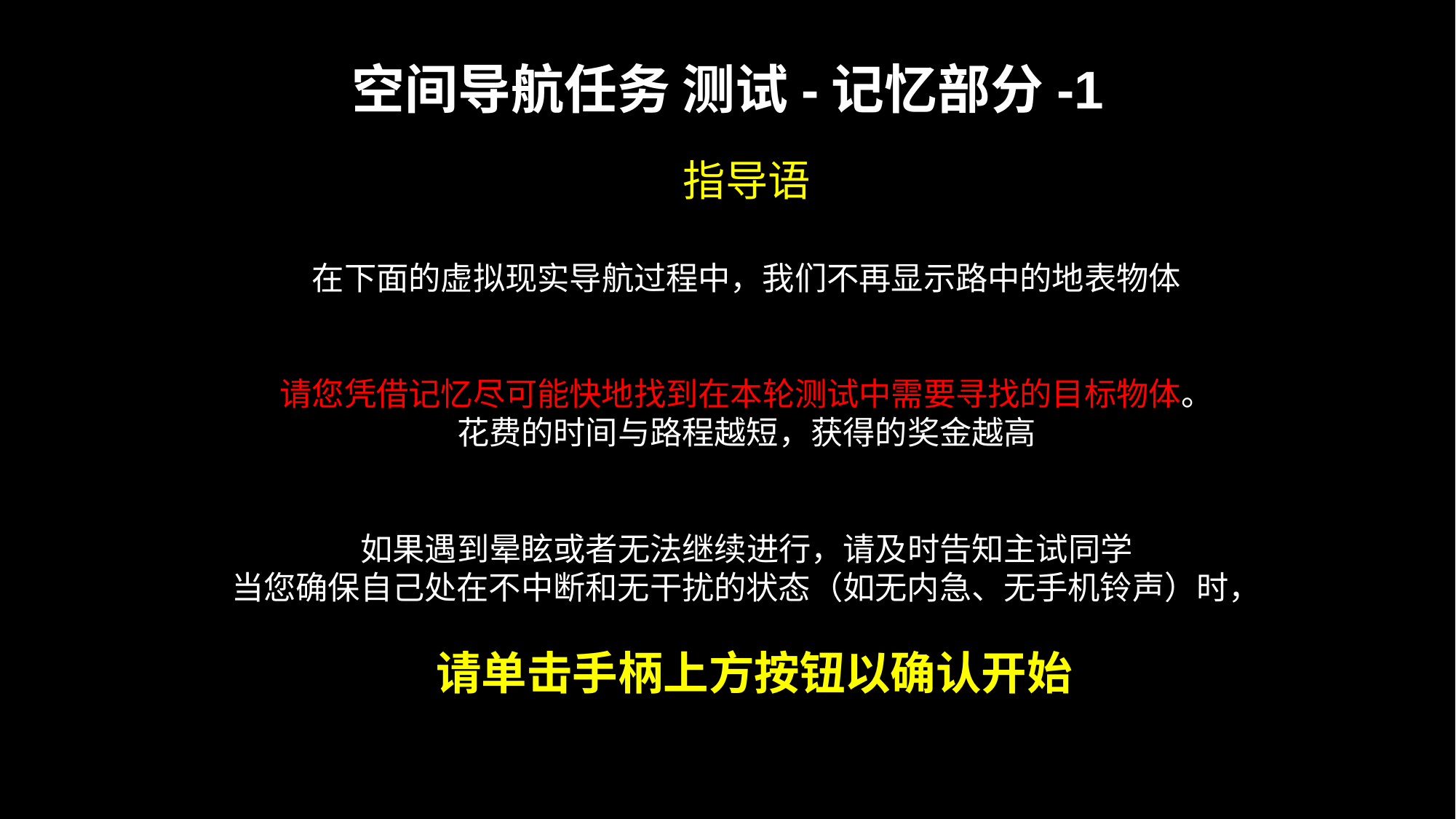

空间导航任务 测试-记忆部分-1
指导语

在下面的虚拟现实导航过程中，我们不再显示路中的地表物体

请您凭借记忆尽可能快地找到在本轮测试中需要寻找的目标物体。
花费的时间与路程越短，获得的奖金越高

如果遇到晕眩或者无法继续进行，请及时告知主试同学
当您确保自己处在不中断和无干扰的状态（如无内急、无手机铃声）时，

 请单击手柄上方按钮以确认开始